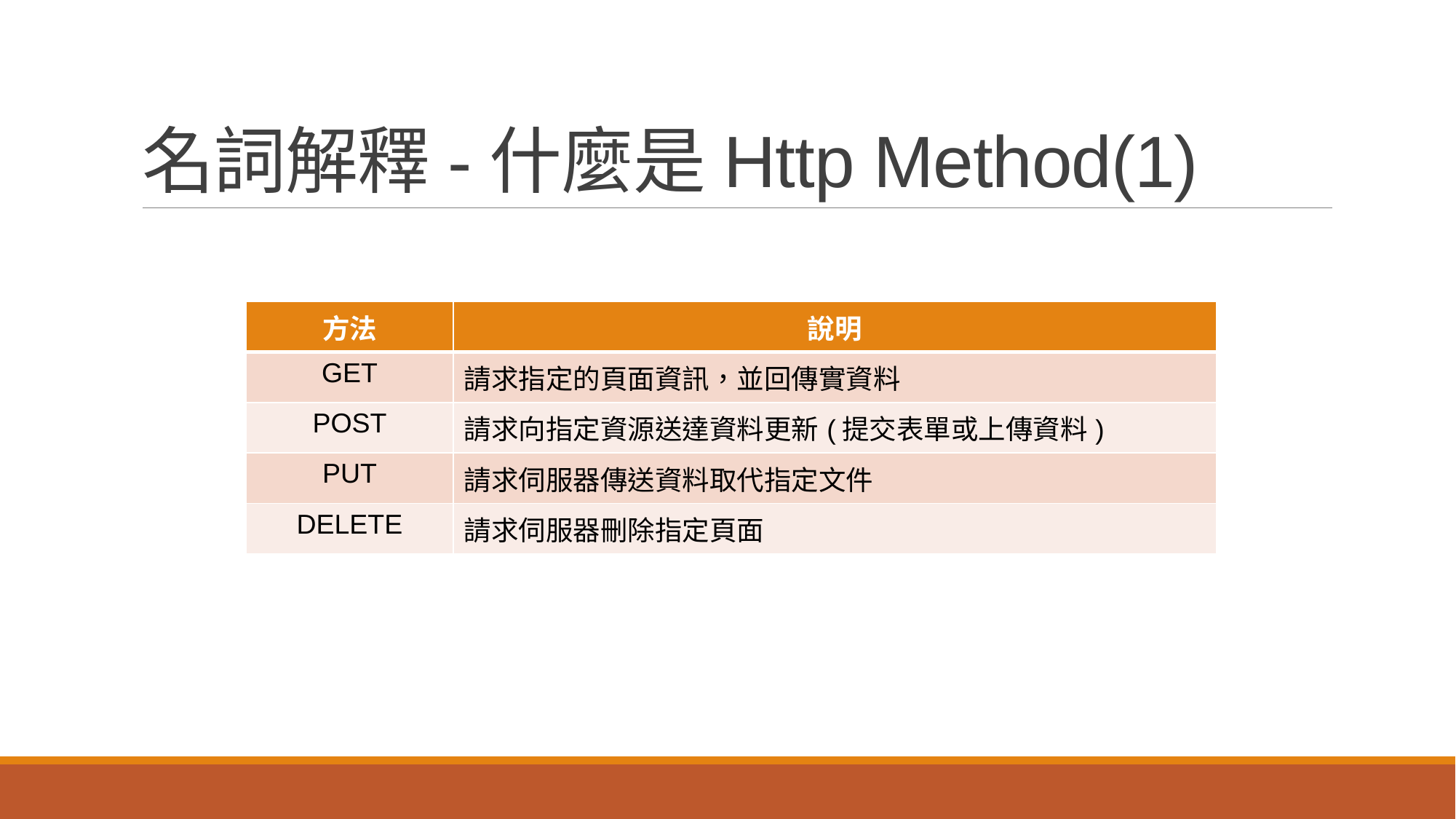

# 名詞解釋-什麼是Http Method(1)
| 方法 | 說明 |
| --- | --- |
| GET | 請求指定的頁面資訊，並回傳實資料 |
| POST | 請求向指定資源送達資料更新(提交表單或上傳資料) |
| PUT | 請求伺服器傳送資料取代指定文件 |
| DELETE | 請求伺服器刪除指定頁面 |